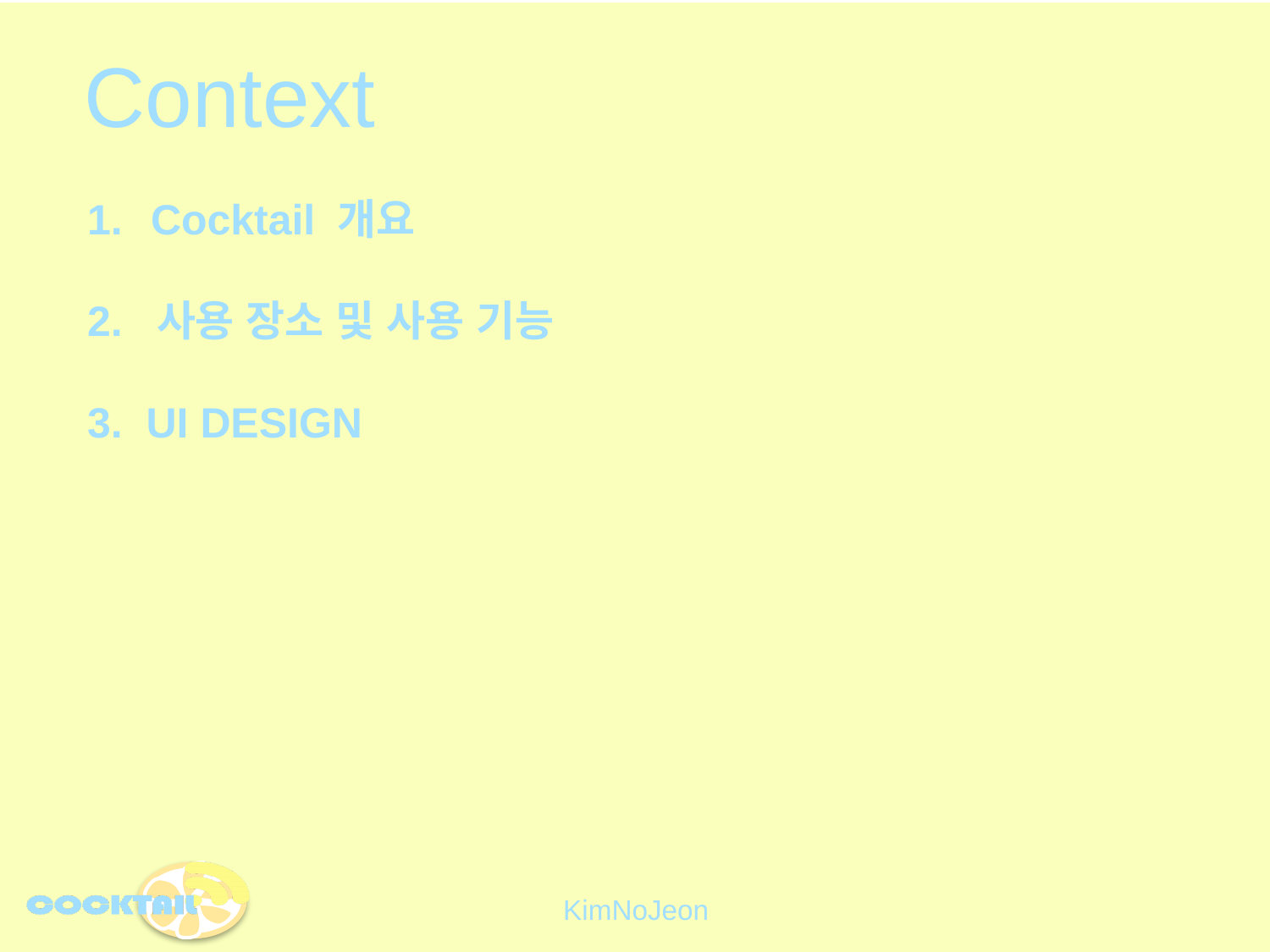

Context
Cocktail 개요

2.  사용 장소 및 사용 기능

3.  UI DESIGN